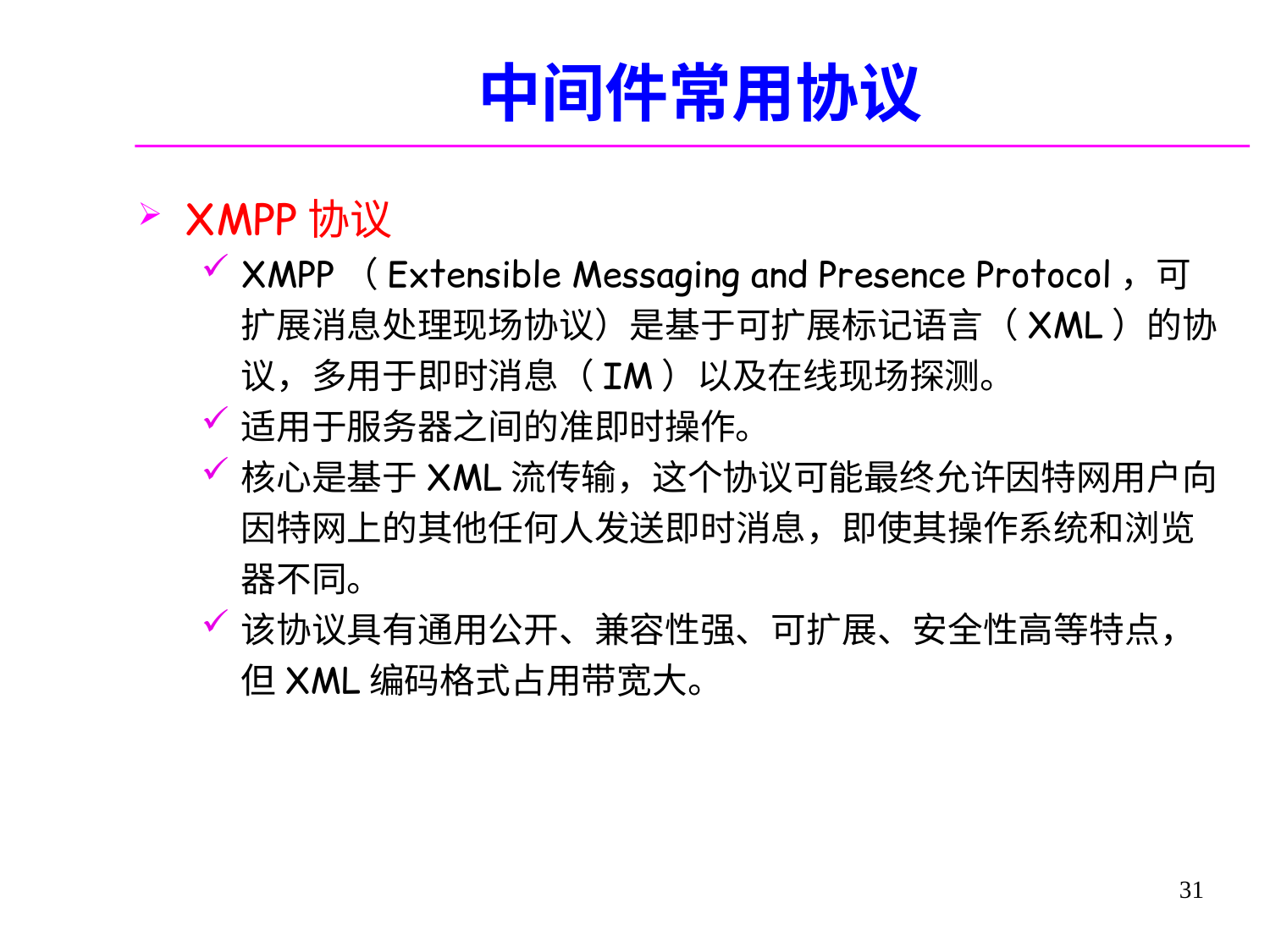

# 中间件常用协议
XMPP协议
XMPP（Extensible Messaging and Presence Protocol，可扩展消息处理现场协议）是基于可扩展标记语言（XML）的协议，多用于即时消息（IM）以及在线现场探测。
适用于服务器之间的准即时操作。
核心是基于XML流传输，这个协议可能最终允许因特网用户向因特网上的其他任何人发送即时消息，即使其操作系统和浏览器不同。
该协议具有通用公开、兼容性强、可扩展、安全性高等特点，但XML编码格式占用带宽大。
31